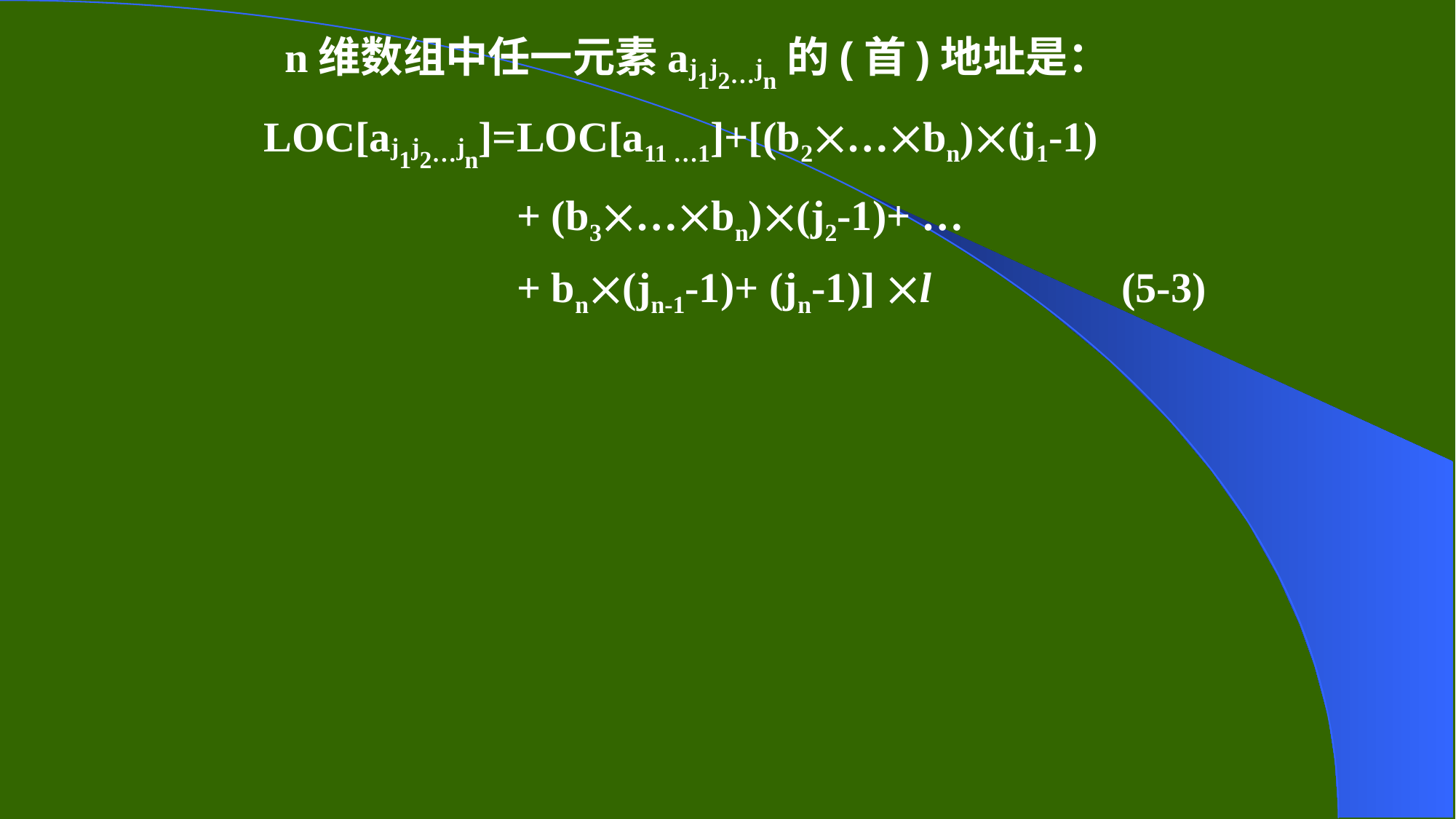

n维数组中任一元素aj1j2…jn的(首)地址是：
     LOC[aj1j2…jn]=LOC[a11 …1]+[(b2×…×bn)×(j1-1)
                             + (b3×…×bn)×(j2-1)+ …
                             + bn×(jn-1-1)+ (jn-1)] ×l                  (5-3)